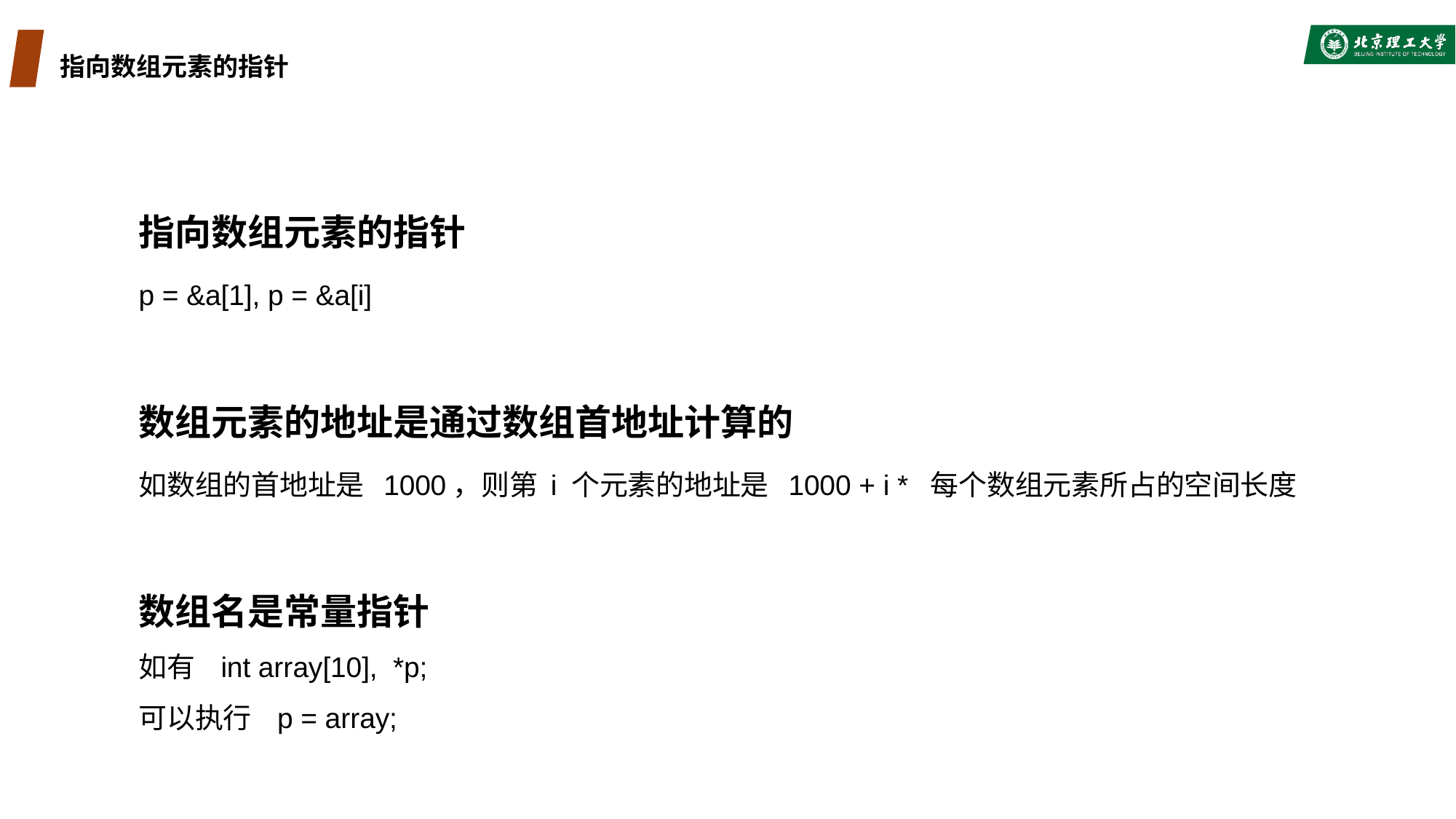

# 指向数组元素的指针
指向数组元素的指针
p = &a[1], p = &a[i]

数组元素的地址是通过数组首地址计算的
如数组的首地址是  1000，则第 i 个元素的地址是  1000 + i *  每个数组元素所占的空间长度

数组名是常量指针
如有   int array[10],  *p;
可以执行   p = array;